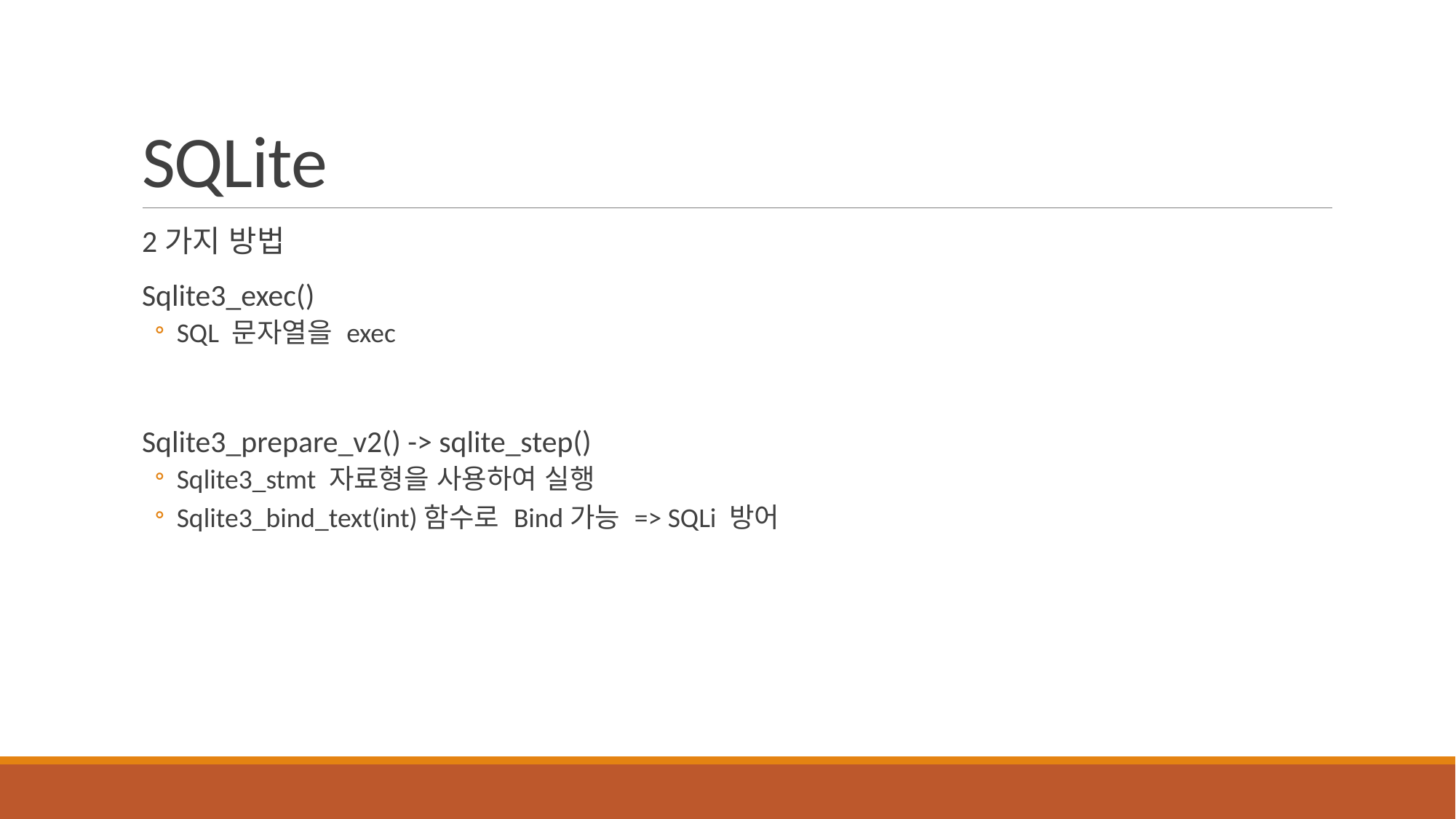

# SQLite
2가지 방법
Sqlite3_exec()
SQL 문자열을 exec

Sqlite3_prepare_v2() -> sqlite_step()
Sqlite3_stmt 자료형을 사용하여 실행
Sqlite3_bind_text(int)함수로 Bind가능 => SQLi 방어